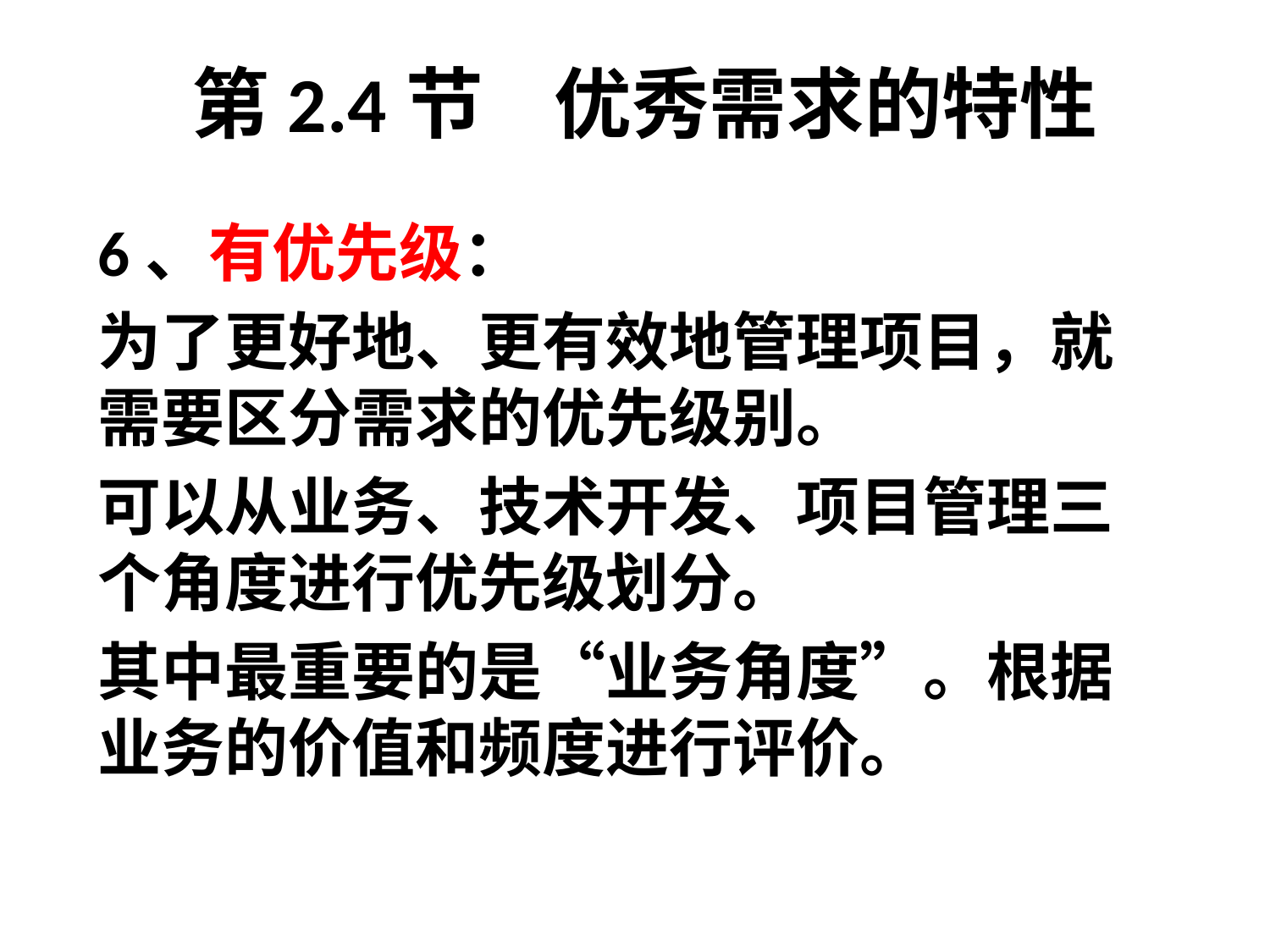

# 第2.4节    优秀需求的特性
6、有优先级：
为了更好地、更有效地管理项目，就需要区分需求的优先级别。
可以从业务、技术开发、项目管理三个角度进行优先级划分。
其中最重要的是“业务角度”。根据业务的价值和频度进行评价。